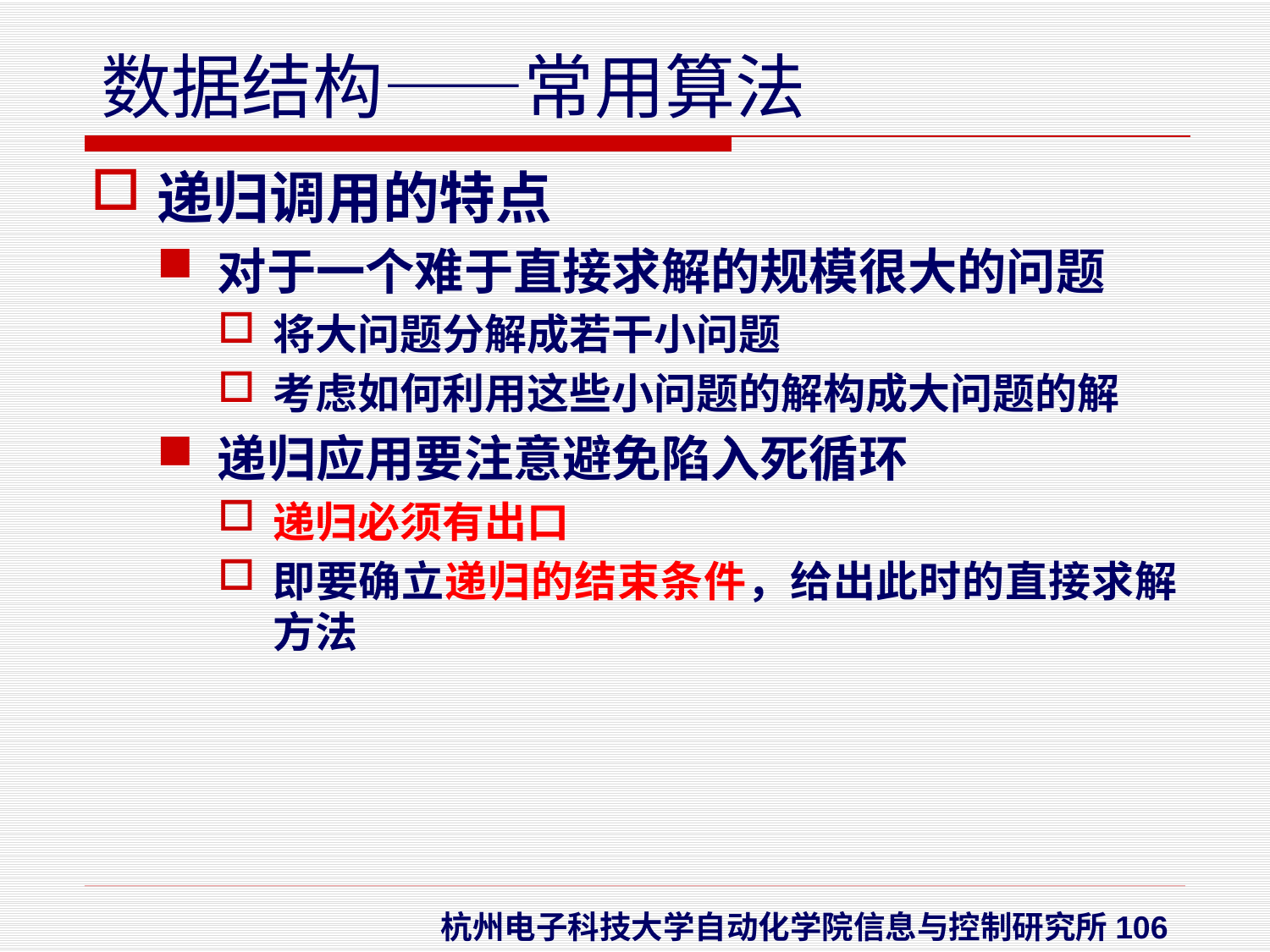

递归调用的特点
对于一个难于直接求解的规模很大的问题
将大问题分解成若干小问题
考虑如何利用这些小问题的解构成大问题的解
递归应用要注意避免陷入死循环
递归必须有出口
即要确立递归的结束条件，给出此时的直接求解方法